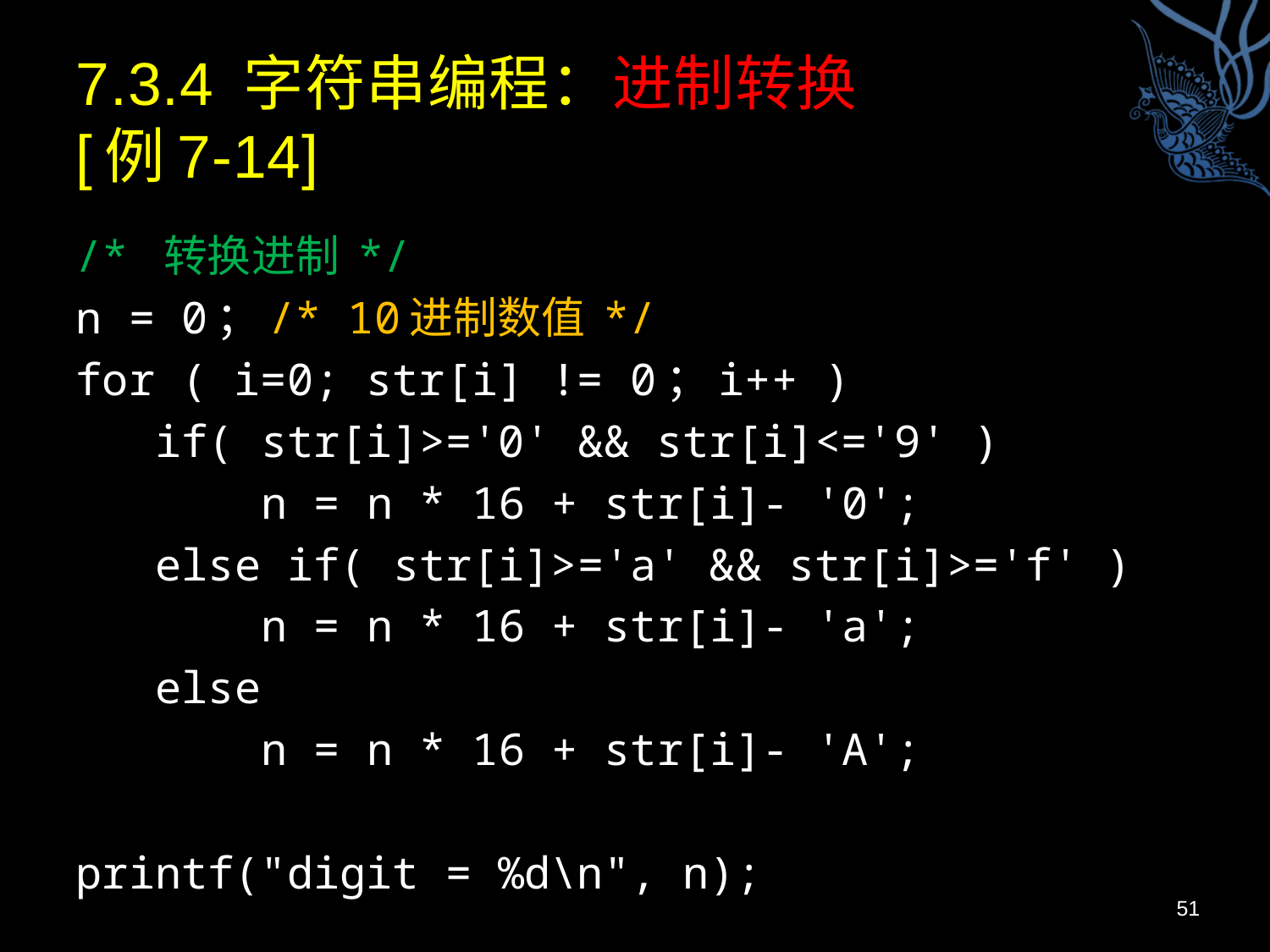

# 7.3.4 字符串编程：进制转换 [例7-14]
/* 转换进制 */
n = 0；/* 10进制数值 */
for ( i=0; str[i] != 0；i++ )
   if( str[i]>='0' && str[i]<='9' )
       n = n * 16 + str[i]- '0';
   else if( str[i]>='a' && str[i]>='f' )
       n = n * 16 + str[i]- 'a';
   else
       n = n * 16 + str[i]- 'A';

printf("digit = %d\n", n);
51